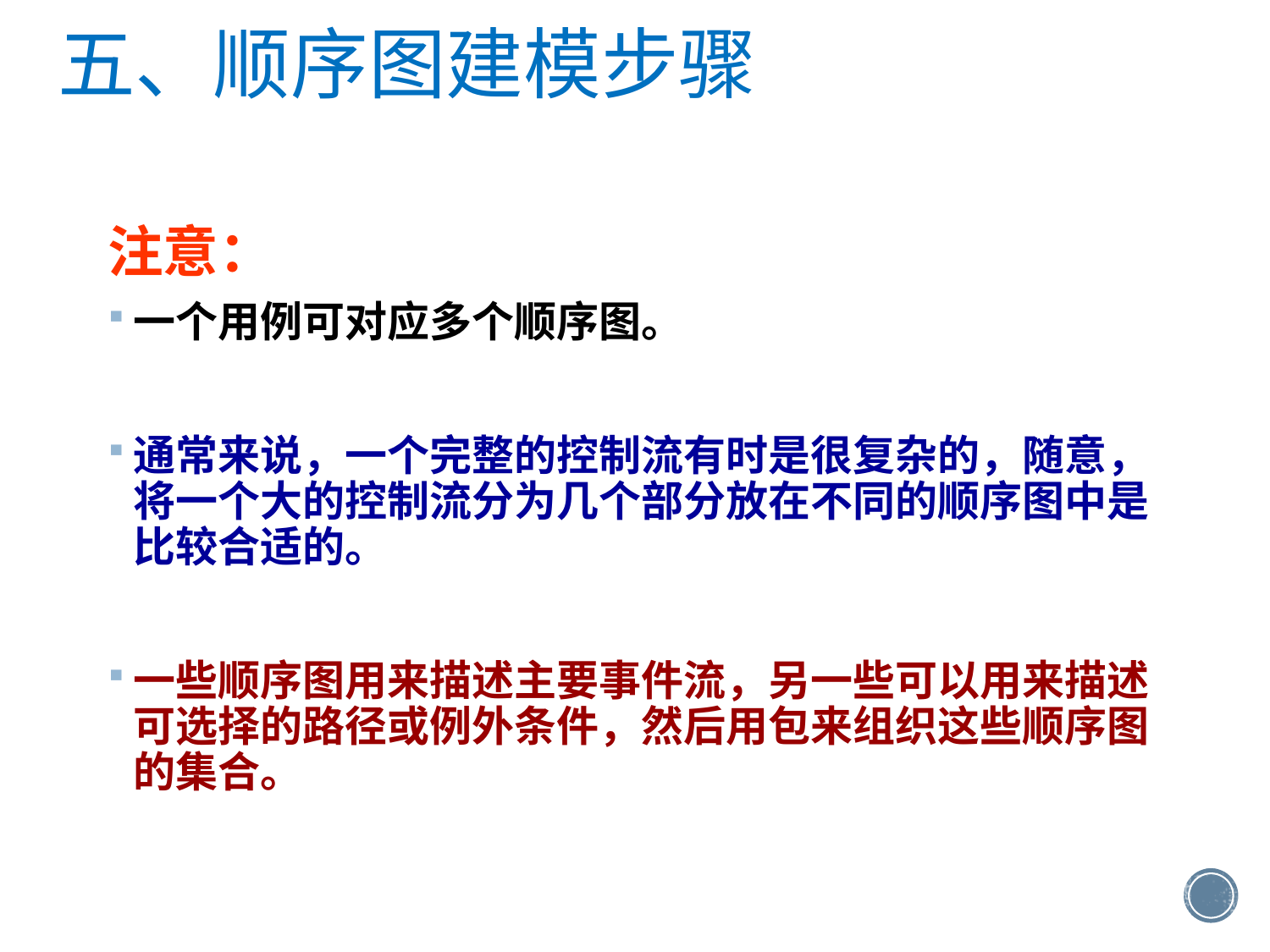

五、顺序图建模步骤
# 注意：
一个用例可对应多个顺序图。

通常来说，一个完整的控制流有时是很复杂的，随意，将一个大的控制流分为几个部分放在不同的顺序图中是比较合适的。

一些顺序图用来描述主要事件流，另一些可以用来描述可选择的路径或例外条件，然后用包来组织这些顺序图的集合。